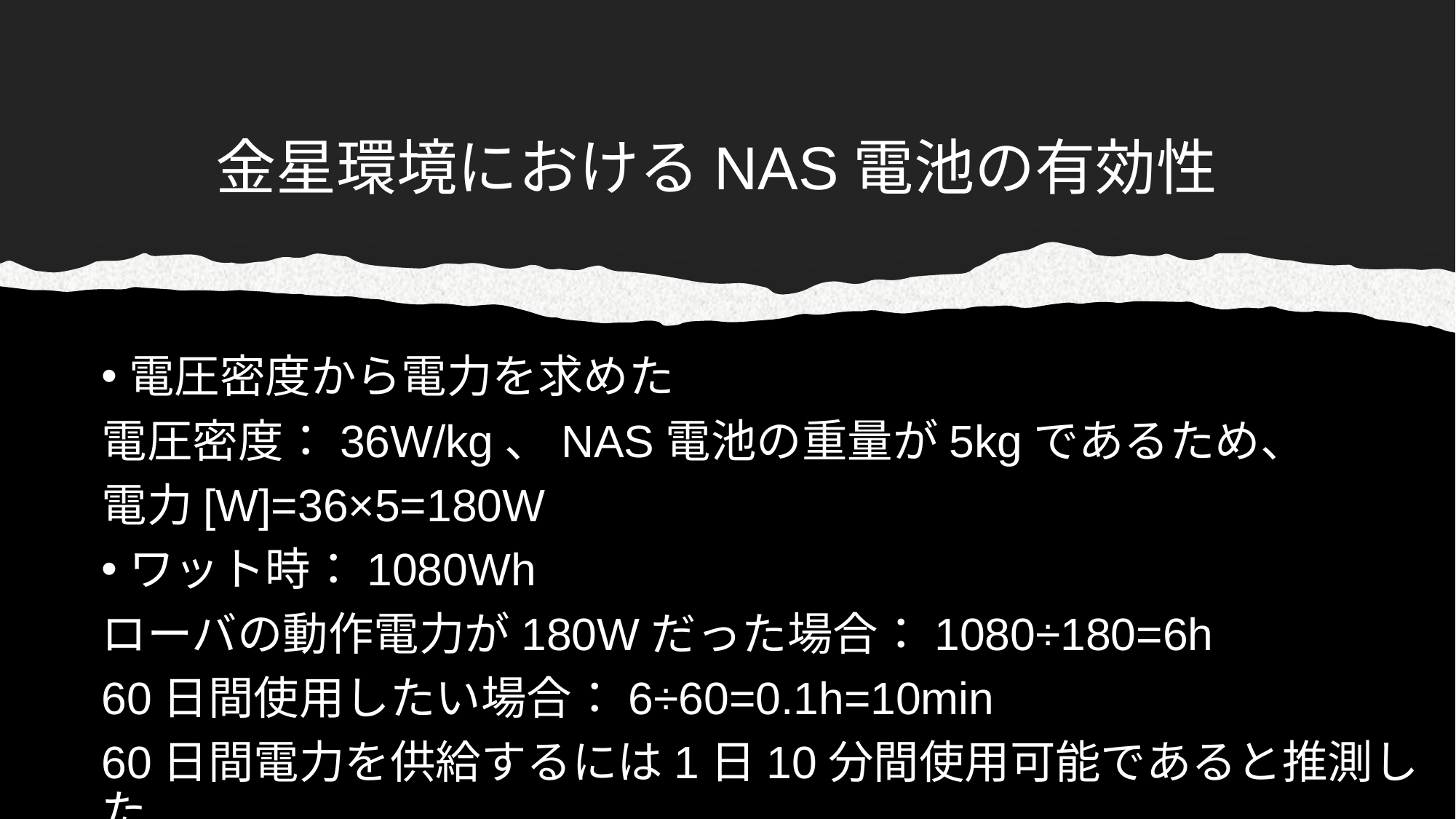

# 金星環境におけるNAS電池の有効性

電圧密度から電力を求めた
電圧密度：36W/kg、NAS電池の重量が5kgであるため、
電力[W]=36×5=180W
ワット時：1080Wh
ローバの動作電力が180Wだった場合：1080÷180=6h
60日間使用したい場合：6÷60=0.1h=10min
60日間電力を供給するには1日10分間使用可能であると推測した